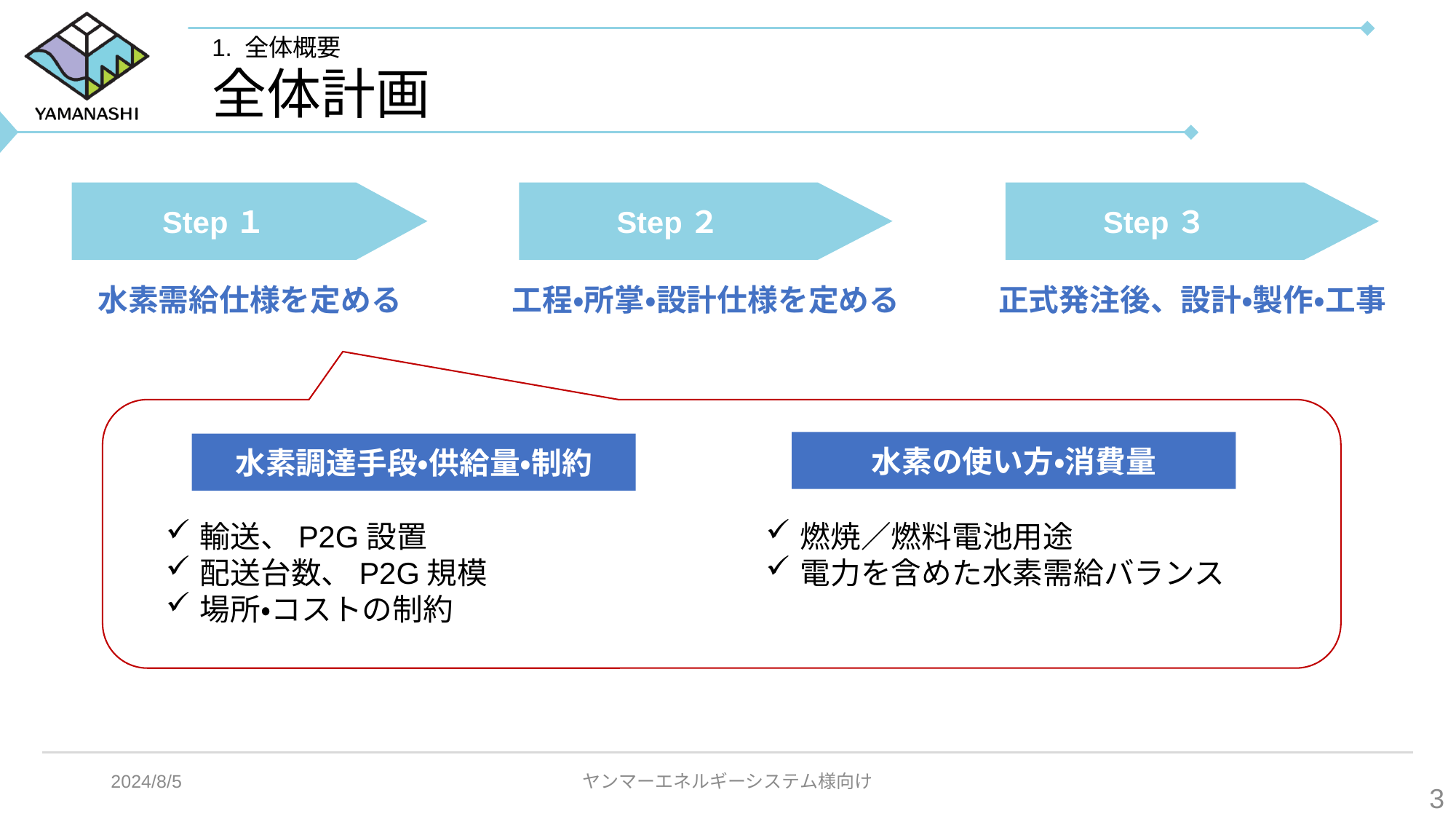

1. 全体概要
Step３
Step２
Step１
# 全体計画
水素需給仕様を定める
工程・所掌・設計仕様を定める
正式発注後、設計・製作・工事

水素の使い方・消費量
水素調達手段・供給量・制約
輸送、P2G設置
配送台数、P2G規模
場所・コストの制約
燃焼／燃料電池用途
電力を含めた水素需給バランス
2024/8/5
ヤンマーエネルギーシステム様向け
3